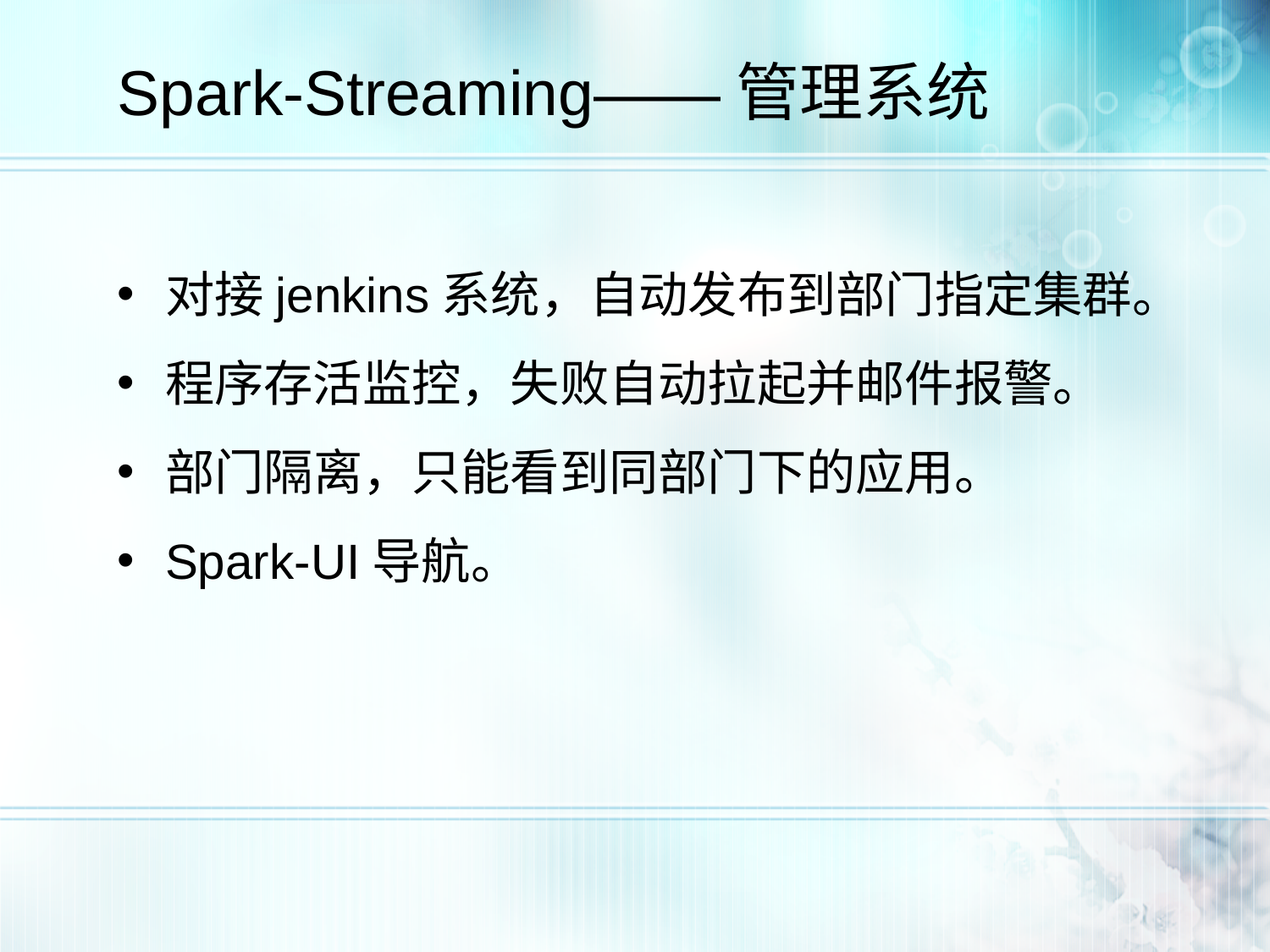

Spark-Streaming——管理系统
对接jenkins系统，自动发布到部门指定集群。
程序存活监控，失败自动拉起并邮件报警。
部门隔离，只能看到同部门下的应用。
Spark-UI导航。